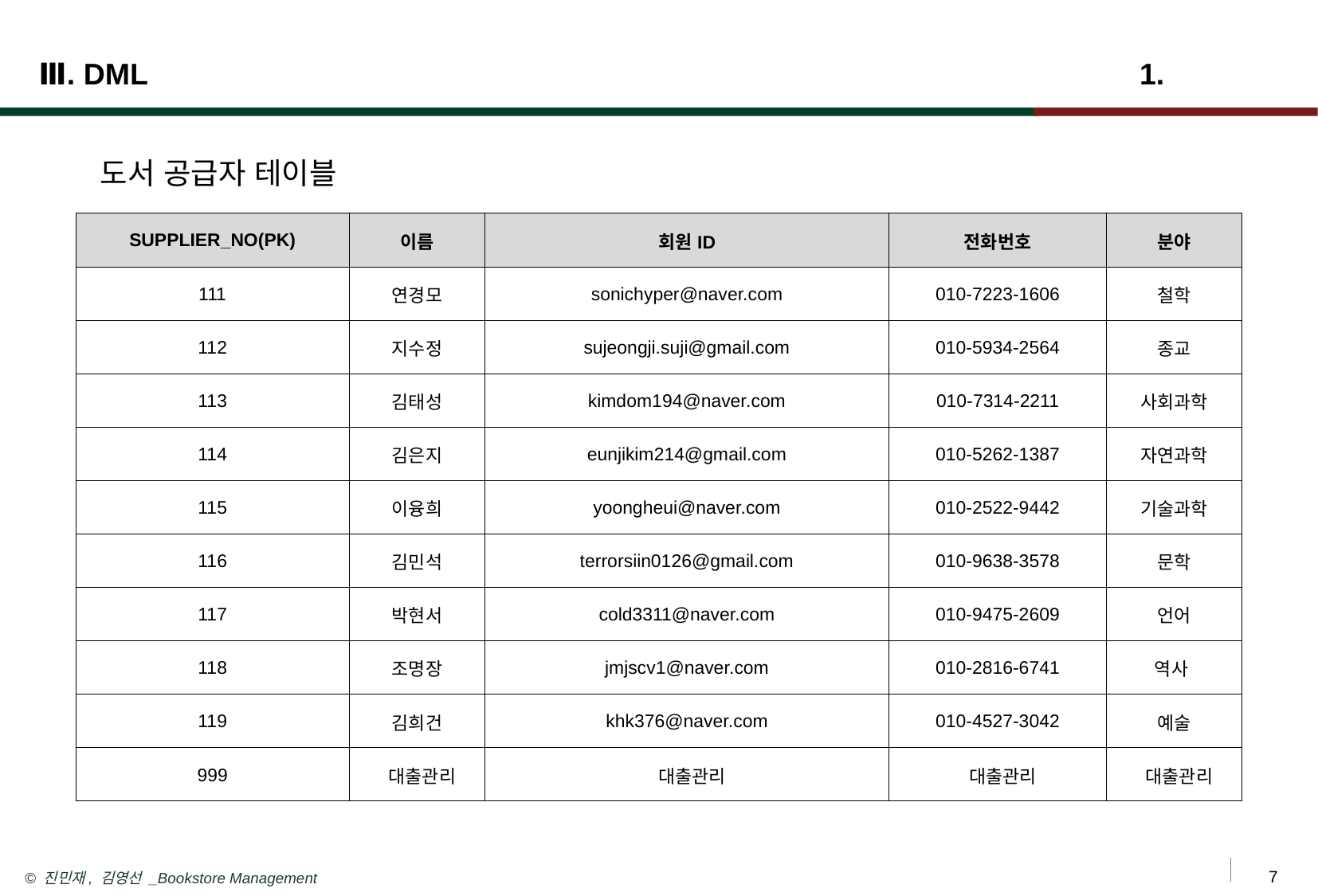

# Ⅲ. DML
 1.
도서 공급자 테이블
| SUPPLIER\_NO(PK) | 이름 | 회원ID | 전화번호 | 분야 |
| --- | --- | --- | --- | --- |
| 111 | 연경모 | sonichyper@naver.com | 010-7223-1606 | 철학 |
| 112 | 지수정 | sujeongji.suji@gmail.com | 010-5934-2564 | 종교 |
| 113 | 김태성 | kimdom194@naver.com | 010-7314-2211 | 사회과학 |
| 114 | 김은지 | eunjikim214@gmail.com | 010-5262-1387 | 자연과학 |
| 115 | 이융희 | yoongheui@naver.com | 010-2522-9442 | 기술과학 |
| 116 | 김민석 | terrorsiin0126@gmail.com | 010-9638-3578 | 문학 |
| 117 | 박현서 | cold3311@naver.com | 010-9475-2609 | 언어 |
| 118 | 조명장 | jmjscv1@naver.com | 010-2816-6741 | 역사 |
| 119 | 김희건 | khk376@naver.com | 010-4527-3042 | 예술 |
| 999 | 대출관리 | 대출관리 | 대출관리 | 대출관리 |
7